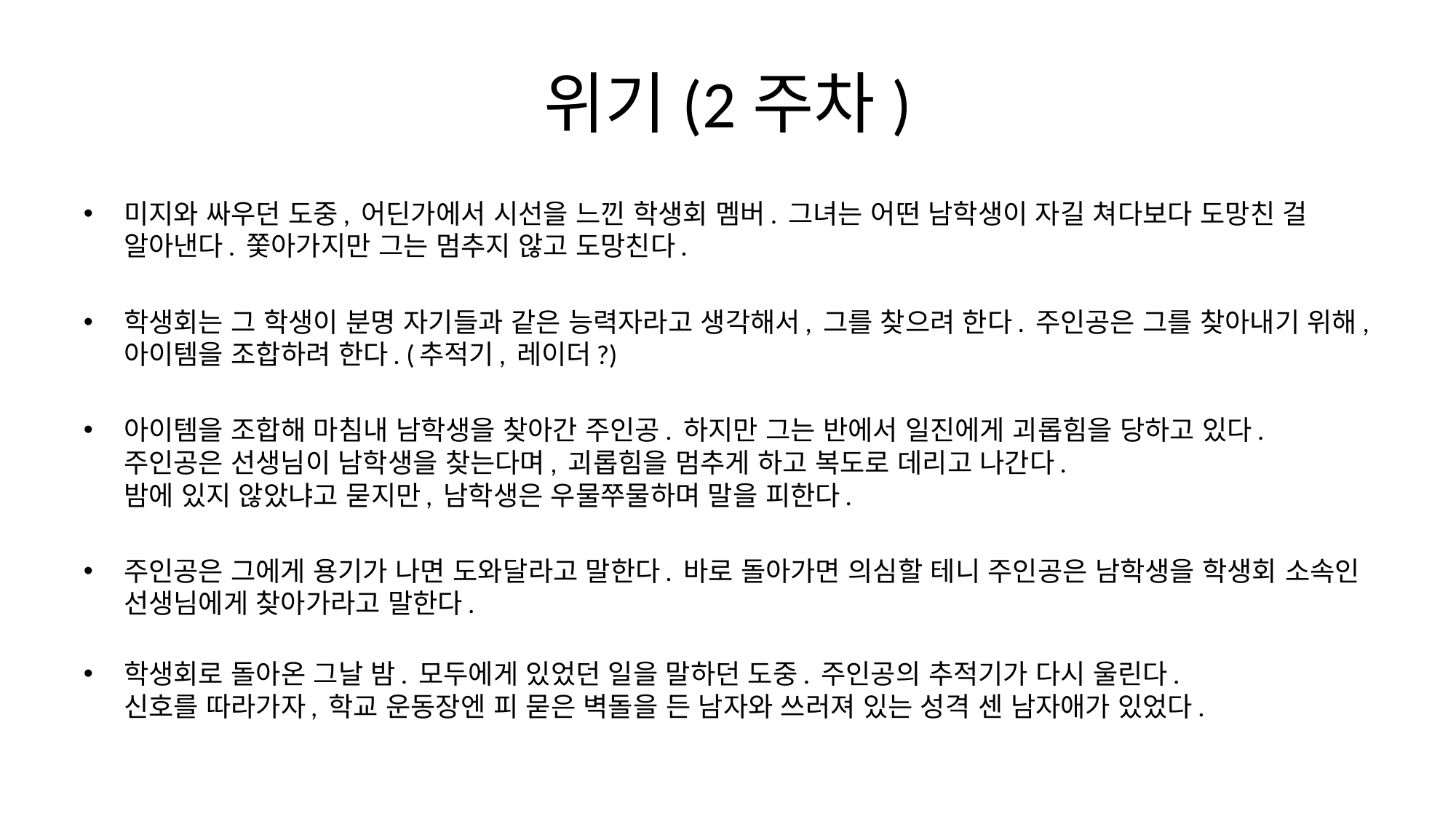

# 위기(2주차)
미지와 싸우던 도중, 어딘가에서 시선을 느낀 학생회 멤버. 그녀는 어떤 남학생이 자길 쳐다보다 도망친 걸 알아낸다. 쫓아가지만 그는 멈추지 않고 도망친다.

학생회는 그 학생이 분명 자기들과 같은 능력자라고 생각해서, 그를 찾으려 한다. 주인공은 그를 찾아내기 위해, 아이템을 조합하려 한다. (추적기, 레이더?)

아이템을 조합해 마침내 남학생을 찾아간 주인공. 하지만 그는 반에서 일진에게 괴롭힘을 당하고 있다.
주인공은 선생님이 남학생을 찾는다며, 괴롭힘을 멈추게 하고 복도로 데리고 나간다.
밤에 있지 않았냐고 묻지만, 남학생은 우물쭈물하며 말을 피한다.

주인공은 그에게 용기가 나면 도와달라고 말한다. 바로 돌아가면 의심할 테니 주인공은 남학생을 학생회 소속인 선생님에게 찾아가라고 말한다.
학생회로 돌아온 그날 밤. 모두에게 있었던 일을 말하던 도중. 주인공의 추적기가 다시 울린다.
신호를 따라가자, 학교 운동장엔 피 묻은 벽돌을 든 남자와 쓰러져 있는 성격 센 남자애가 있었다.